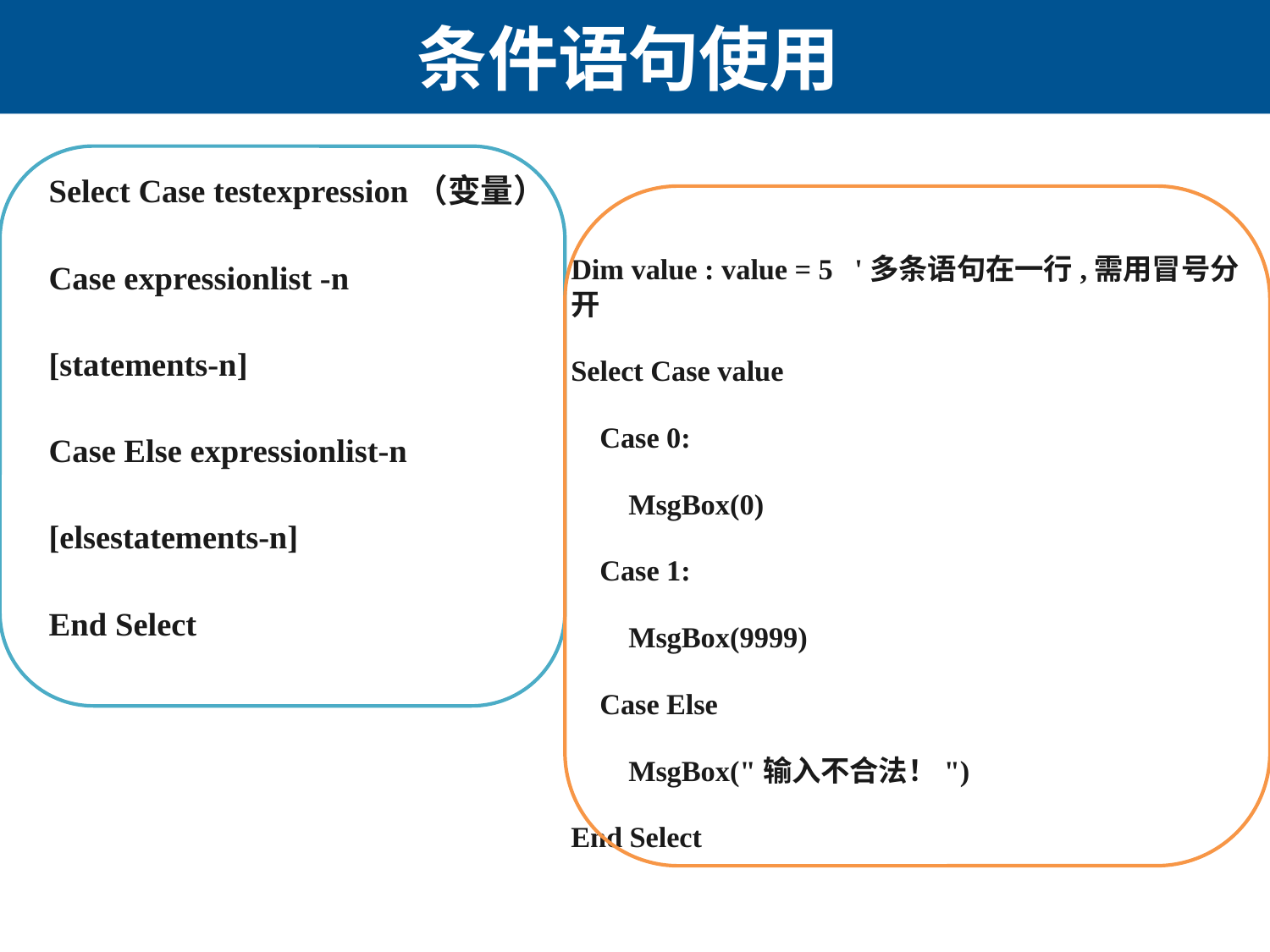

# 条件语句使用

Select Case testexpression（变量）
	Case expressionlist -n
		[statements-n]
	Case Else expressionlist-n
		[elsestatements-n]
End Select

Dim value : value = 5   '多条语句在一行,需用冒号分开
Select Case value
    Case 0:
        MsgBox(0)
    Case 1:
        MsgBox(9999)
    Case Else
        MsgBox("输入不合法！")
End Select